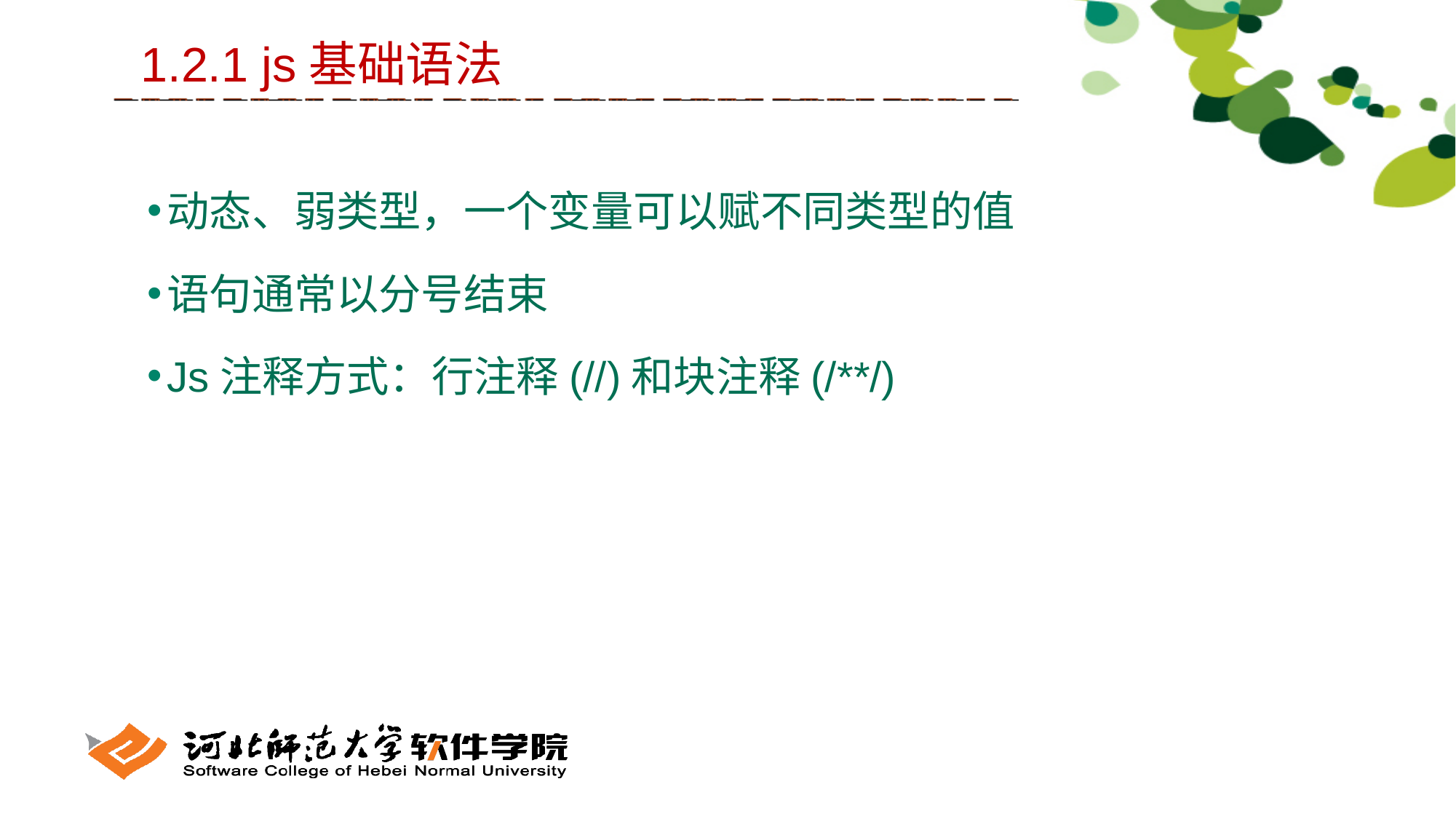

1.2.1 js基础语法
动态、弱类型，一个变量可以赋不同类型的值
语句通常以分号结束
Js注释方式：行注释(//)和块注释(/**/)